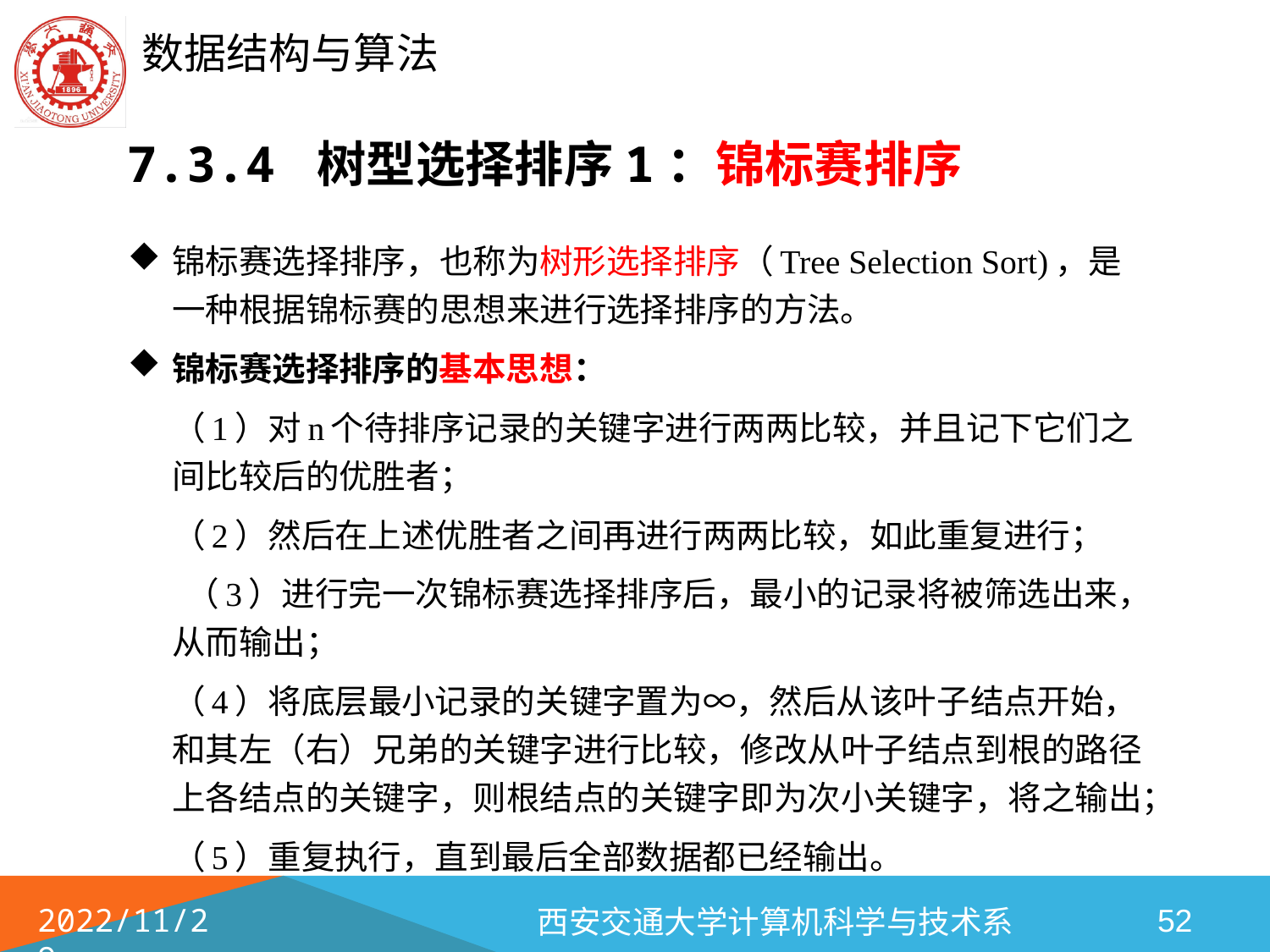

# 7.3.4 树型选择排序1：锦标赛排序
锦标赛选择排序，也称为树形选择排序（Tree Selection Sort)，是一种根据锦标赛的思想来进行选择排序的方法。
锦标赛选择排序的基本思想：
	（1）对n个待排序记录的关键字进行两两比较，并且记下它们之间比较后的优胜者；
	（2）然后在上述优胜者之间再进行两两比较，如此重复进行；
	 （3）进行完一次锦标赛选择排序后，最小的记录将被筛选出来，从而输出；
	（4）将底层最小记录的关键字置为∞，然后从该叶子结点开始，和其左（右）兄弟的关键字进行比较，修改从叶子结点到根的路径上各结点的关键字，则根结点的关键字即为次小关键字，将之输出；
	（5）重复执行，直到最后全部数据都已经输出。